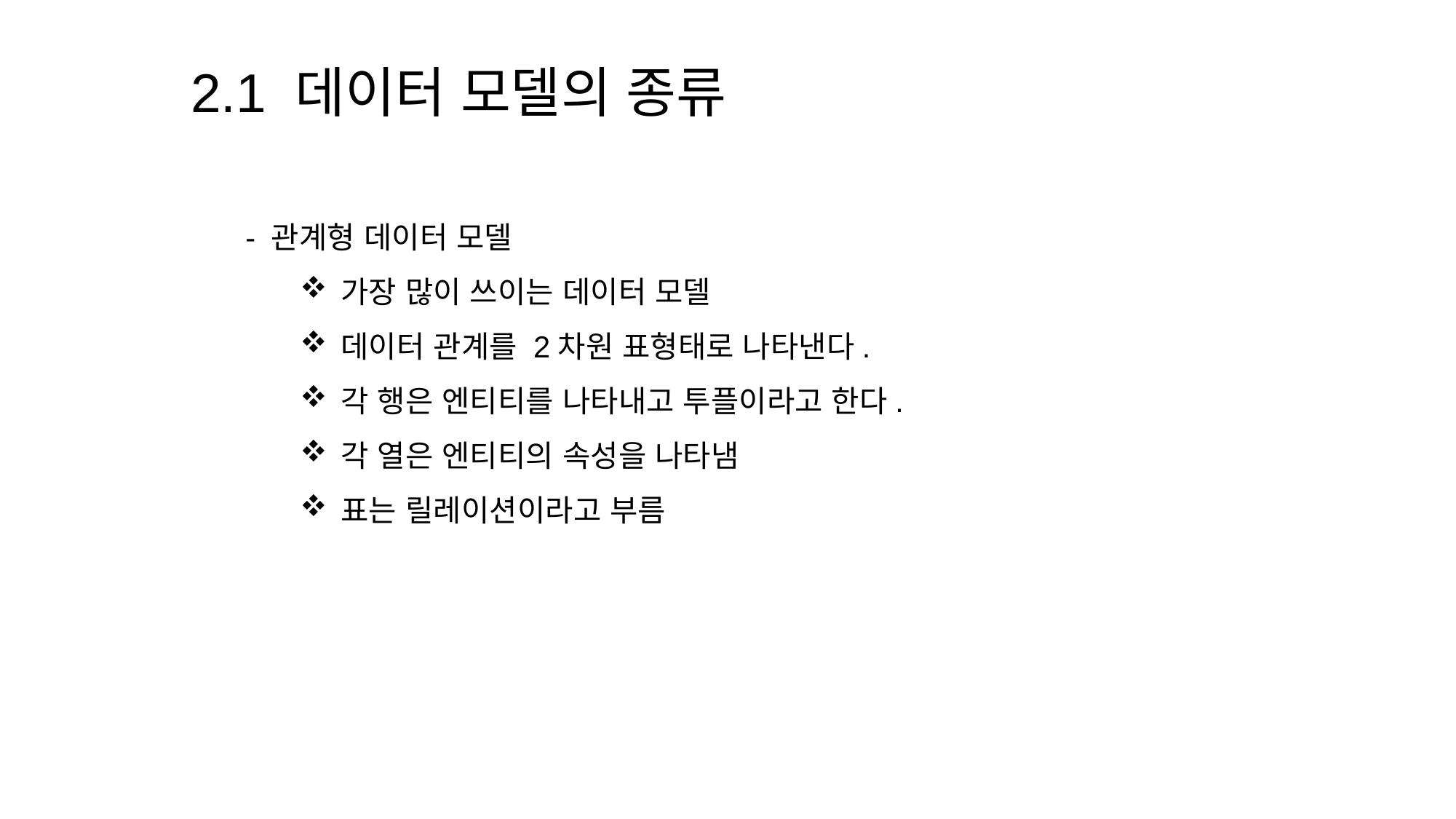

2.1 데이터 모델의 종류
- 관계형 데이터 모델
가장 많이 쓰이는 데이터 모델
데이터 관계를 2차원 표형태로 나타낸다.
각 행은 엔티티를 나타내고 투플이라고 한다.
각 열은 엔티티의 속성을 나타냄
표는 릴레이션이라고 부름